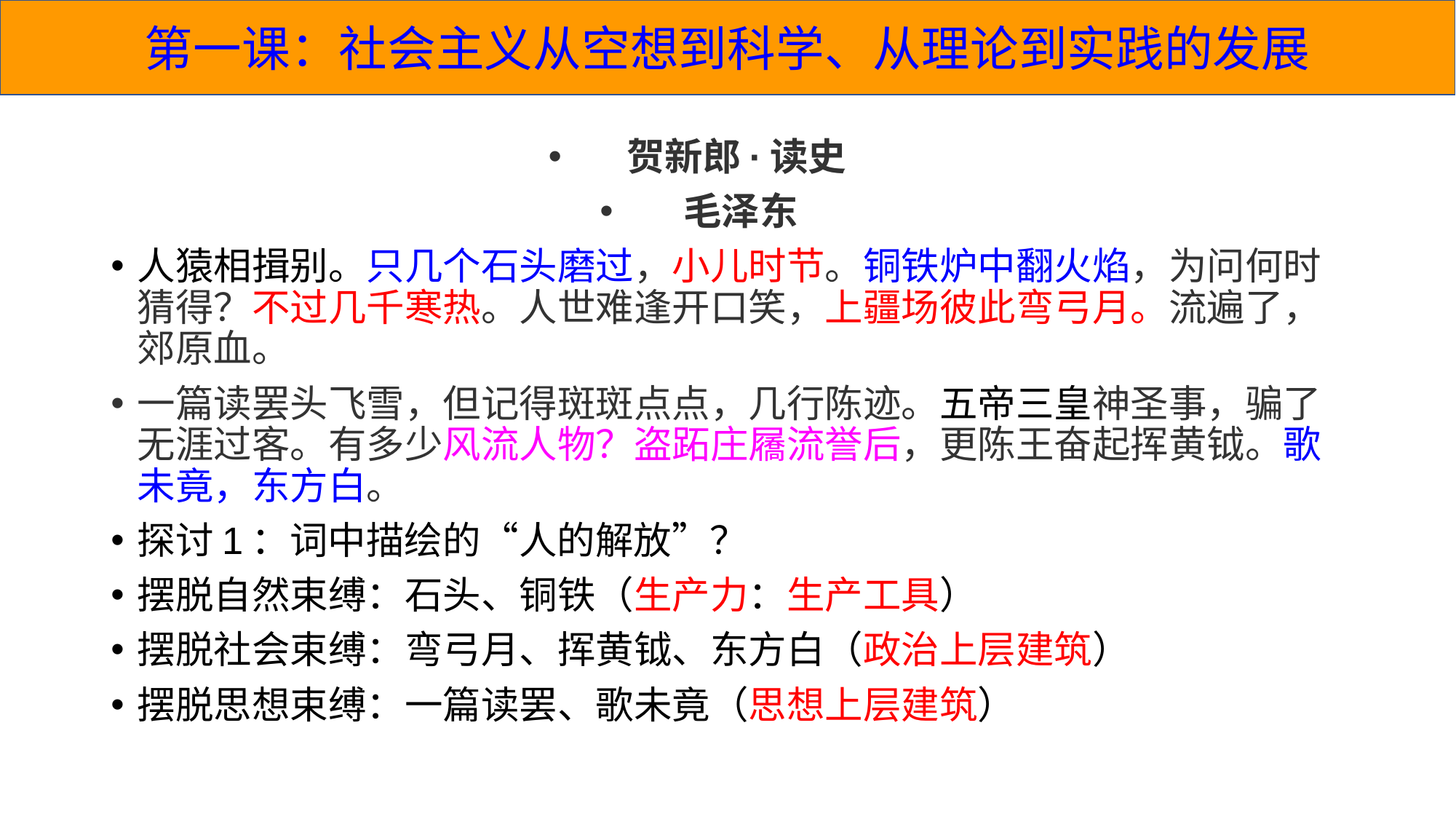

第一课：社会主义从空想到科学、从理论到实践的发展
贺新郎·读史
毛泽东
人猿相揖别。只几个石头磨过，小儿时节。铜铁炉中翻火焰，为问何时猜得？不过几千寒热。人世难逢开口笑，上疆场彼此弯弓月。流遍了，郊原血。
一篇读罢头飞雪，但记得斑斑点点，几行陈迹。五帝三皇神圣事，骗了无涯过客。有多少风流人物？盗跖庄屩流誉后，更陈王奋起挥黄钺。歌未竟，东方白。
探讨1：词中描绘的“人的解放”？
摆脱自然束缚：石头、铜铁（生产力：生产工具）
摆脱社会束缚：弯弓月、挥黄钺、东方白（政治上层建筑）
摆脱思想束缚：一篇读罢、歌未竟（思想上层建筑）